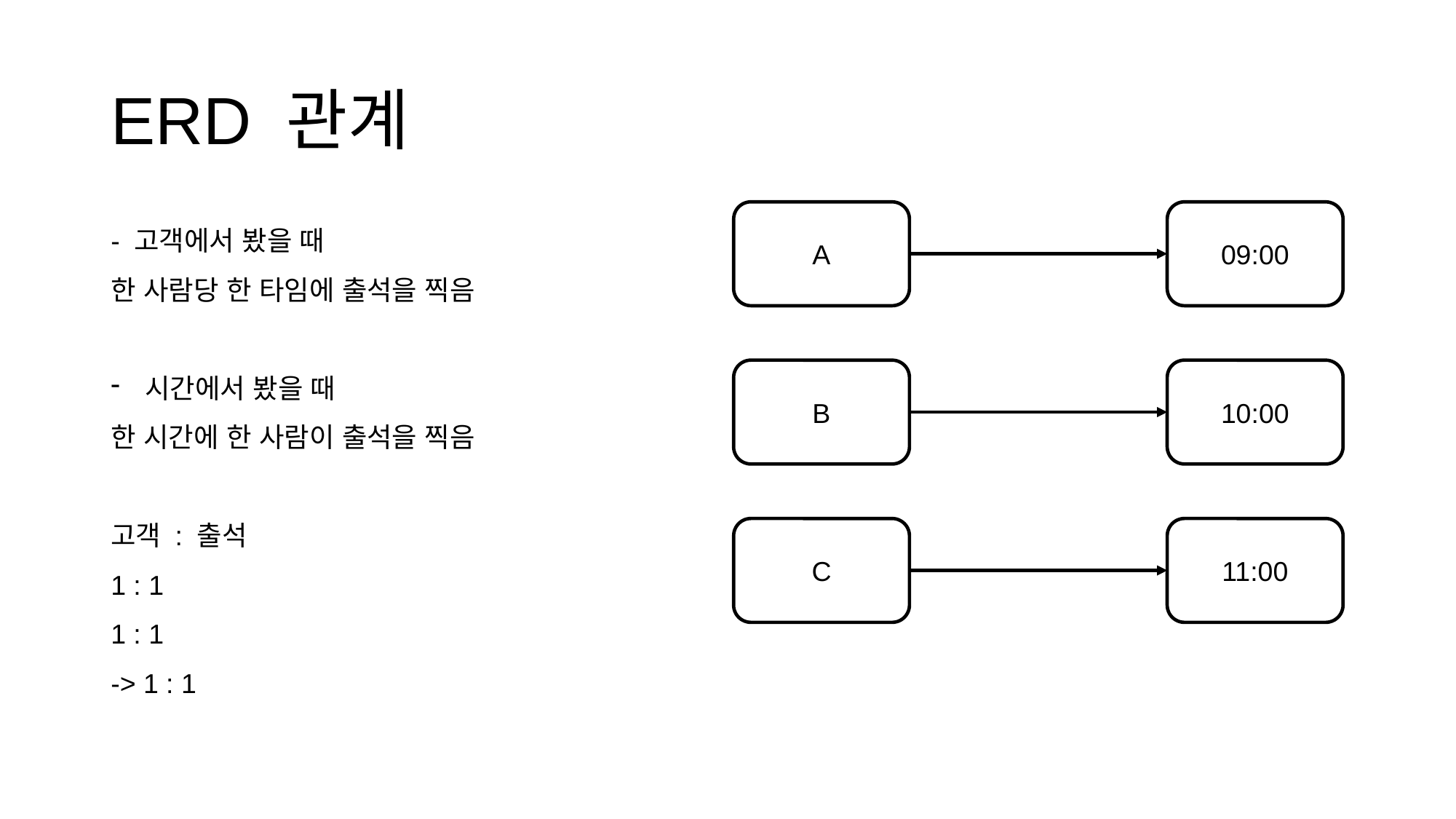

# ERD 관계
- 고객에서 봤을 때
한 사람당 한 타임에 출석을 찍음

시간에서 봤을 때
한 시간에 한 사람이 출석을 찍음

고객 : 출석
1 : 1
1 : 1
-> 1 : 1
A
09:00
B
10:00
C
11:00